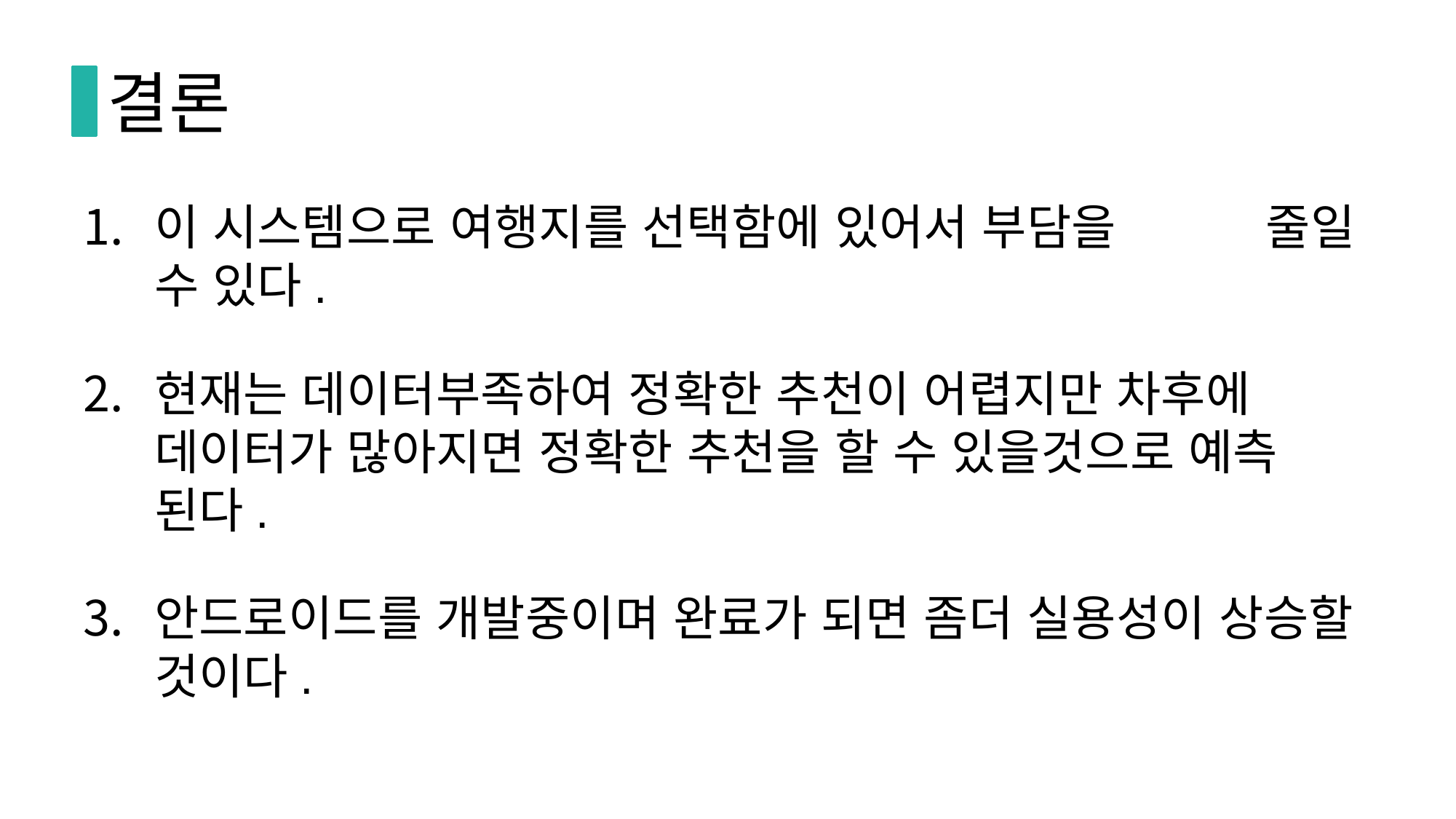

# 결론

이 시스템으로 여행지를 선택함에 있어서 부담을           줄일 수 있다.

현재는 데이터부족하여 정확한 추천이 어렵지만 차후에 데이터가 많아지면 정확한 추천을 할 수 있을것으로 예측 된다.

안드로이드를 개발중이며 완료가 되면 좀더 실용성이 상승할 것이다.